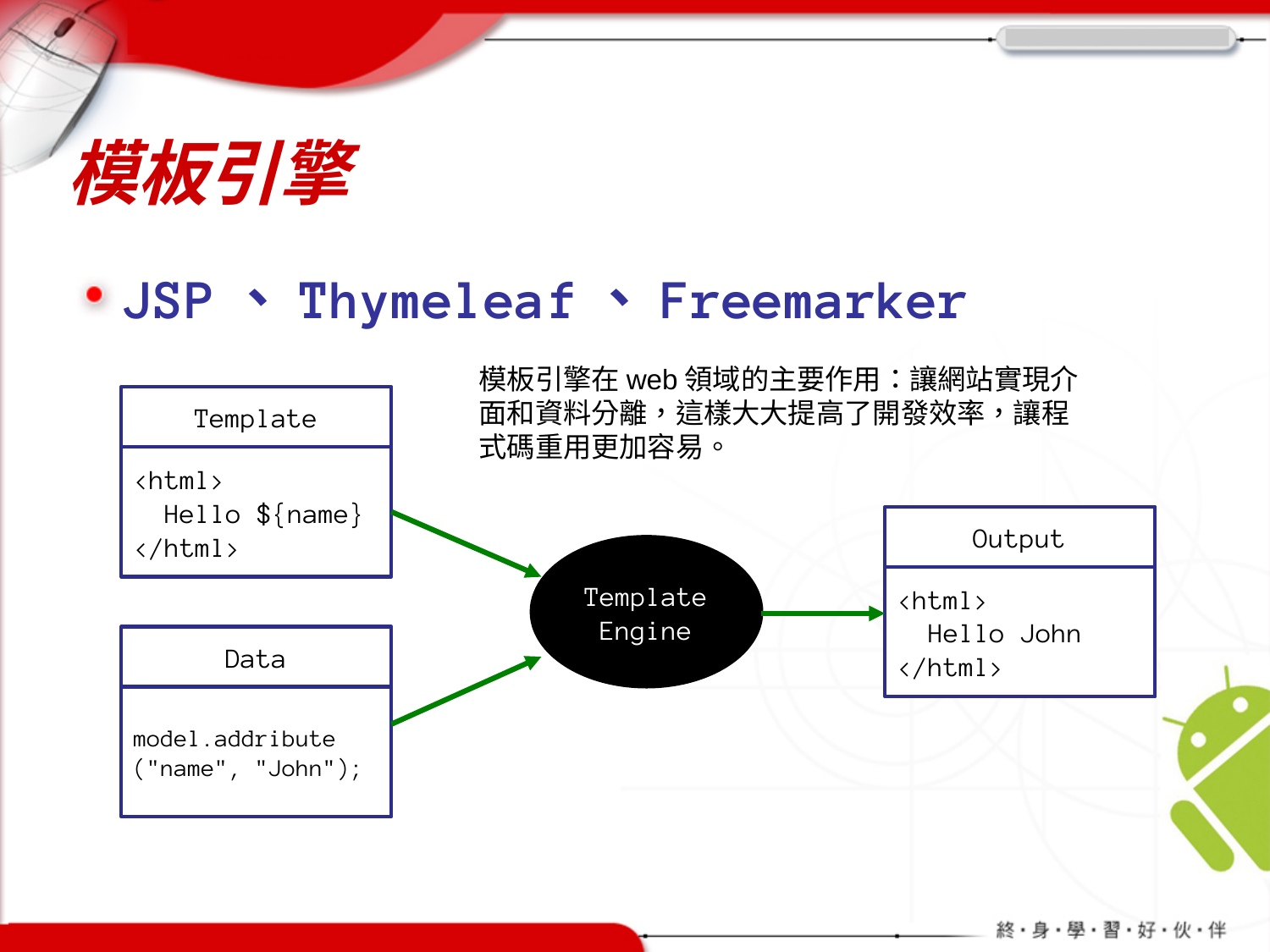

# 模板引擎
JSP、Thymeleaf、Freemarker
模板引擎在web領域的主要作用：讓網站實現介面和資料分離，這樣大大提高了開發效率，讓程式碼重用更加容易。
Template
<html>
  Hello ${name}
</html>
Output
Template
Engine
<html>
  Hello John
</html>
Data
model.addribute
("name", "John");